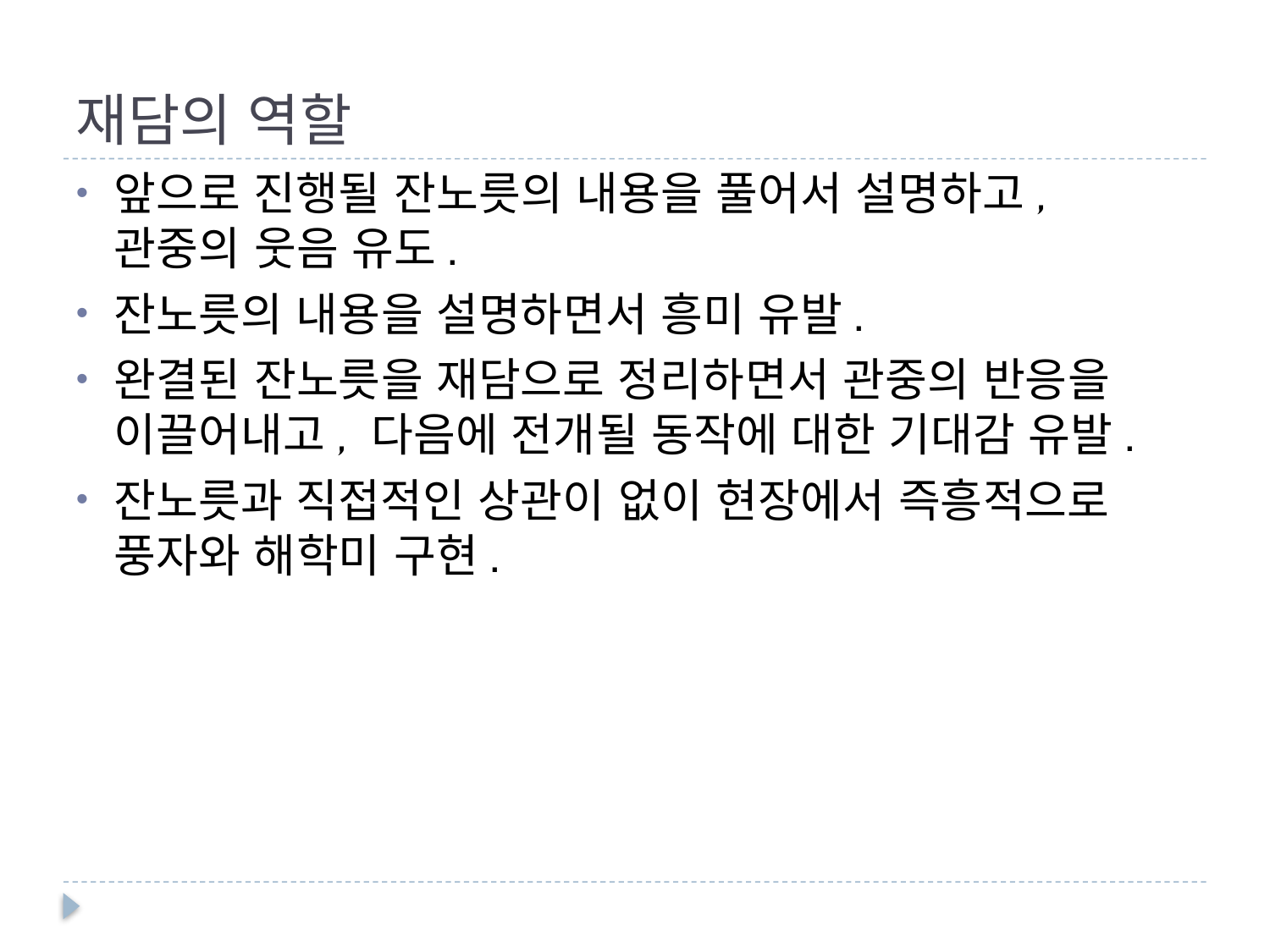

# 재담의 역할
앞으로 진행될 잔노릇의 내용을 풀어서 설명하고, 관중의 웃음 유도.
잔노릇의 내용을 설명하면서 흥미 유발.
완결된 잔노릇을 재담으로 정리하면서 관중의 반응을 이끌어내고, 다음에 전개될 동작에 대한 기대감 유발.
잔노릇과 직접적인 상관이 없이 현장에서 즉흥적으로 풍자와 해학미 구현.